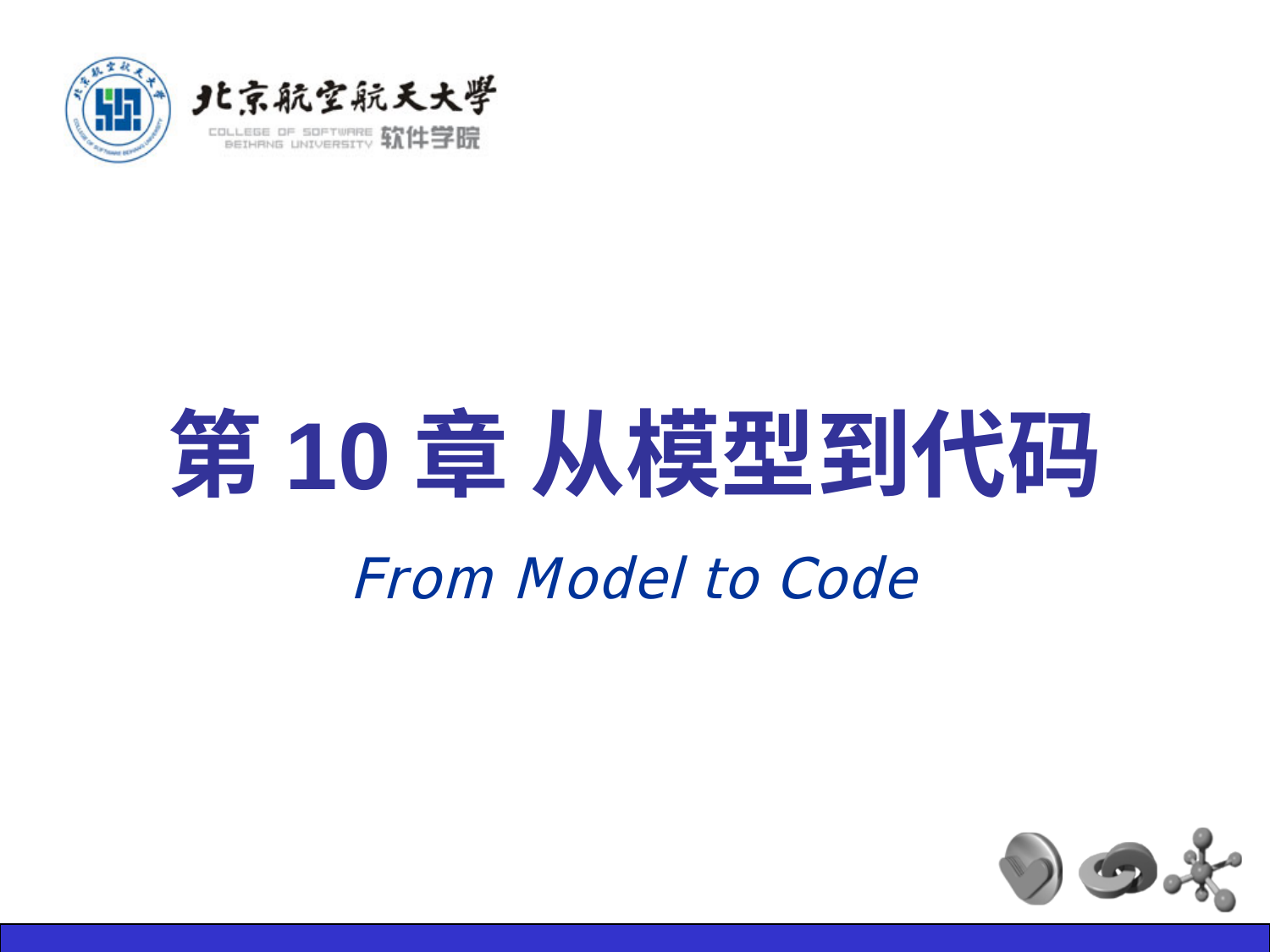

# 第10章 从模型到代码
From Model to Code